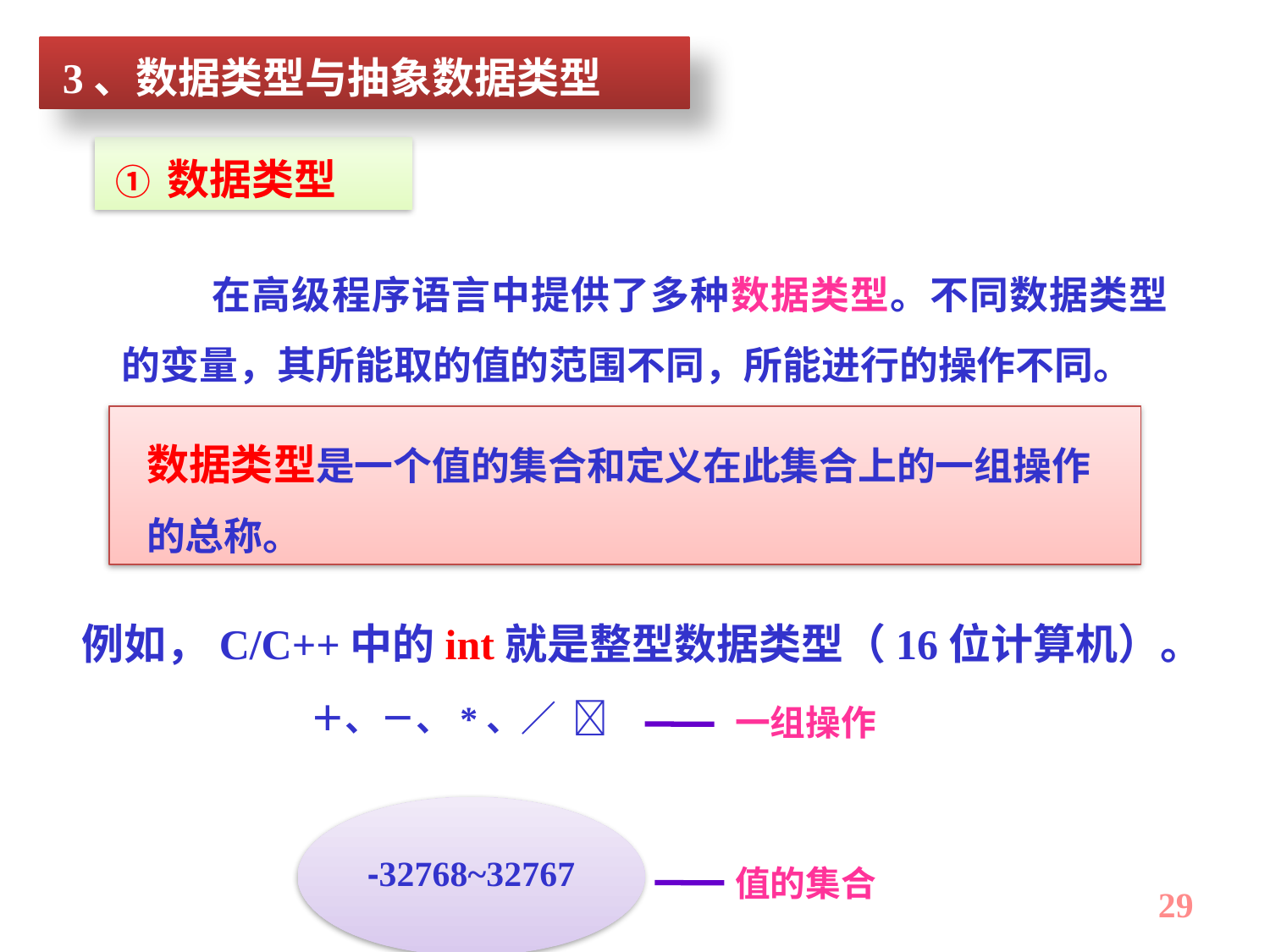

3、数据类型与抽象数据类型
 ① 数据类型
        在高级程序语言中提供了多种数据类型。不同数据类型的变量，其所能取的值的范围不同，所能进行的操作不同。
数据类型是一个值的集合和定义在此集合上的一组操作的总称。
例如，C/C++中的int就是整型数据类型（16位计算机）。
＋、－、*、／  …
一组操作
值的集合
-32768~32767
29